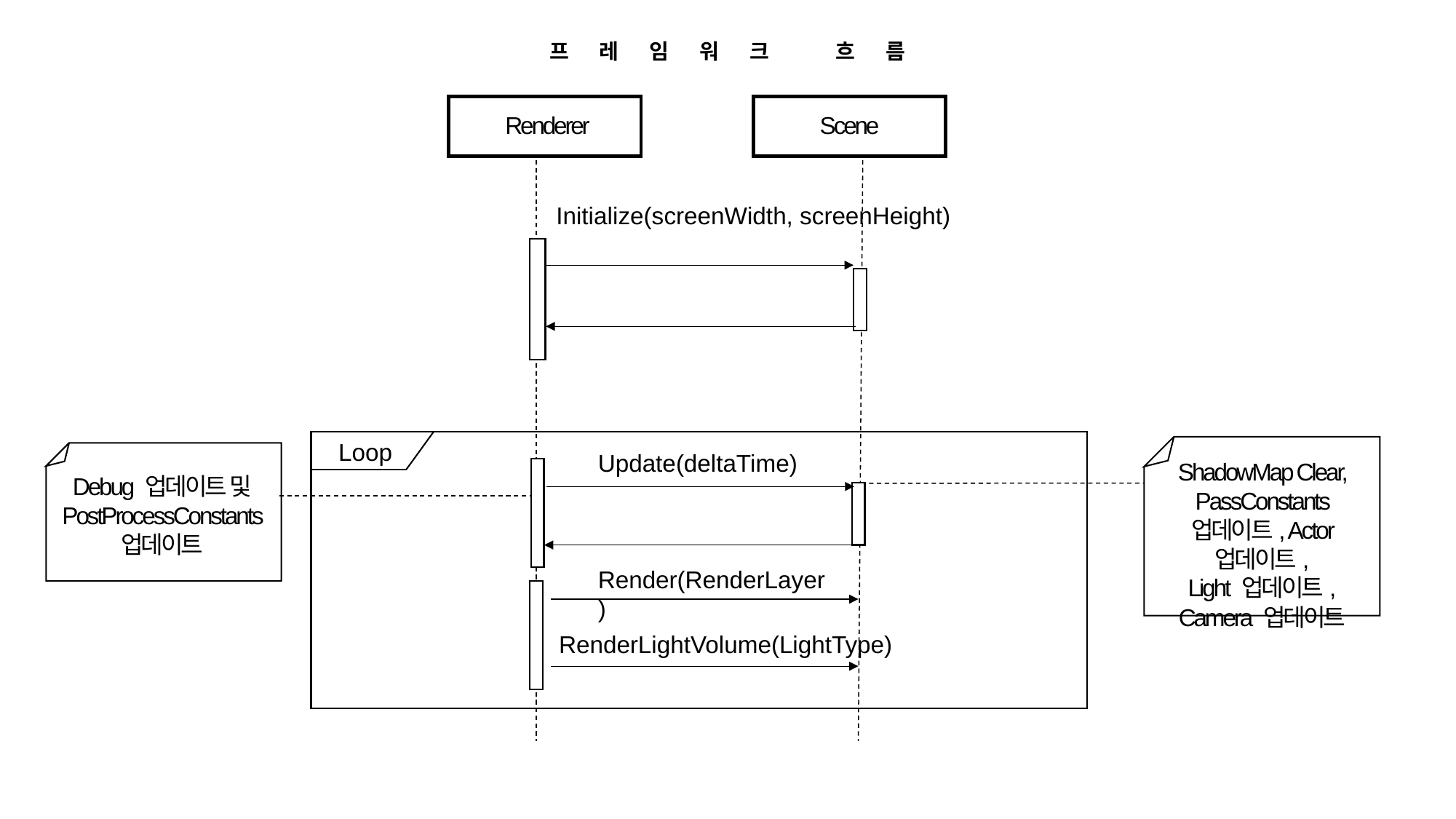

프레임워크 흐름

Renderer

Scene
Initialize(screenWidth, screenHeight)

Loop

Update(deltaTime)

ShadowMap Clear, PassConstants 업데이트, Actor 업데이트,
Light 업데이트,
Camera 업데이트

Debug 업데이트 및
PostProcessConstants 업데이트

Render(RenderLayer)

RenderLightVolume(LightType)